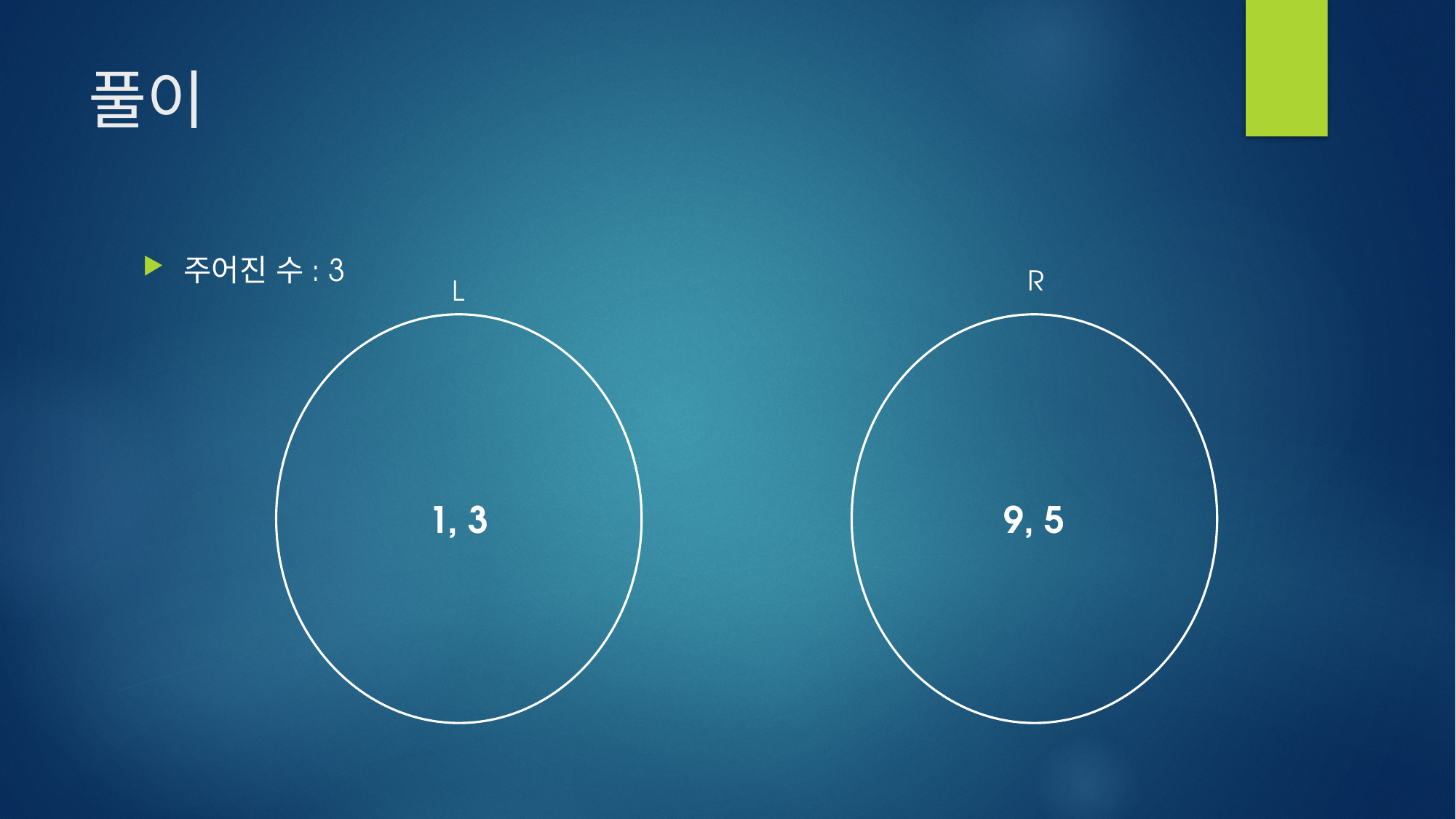

# 풀이
주어진 수: 3
R
L
1, 3
9, 5